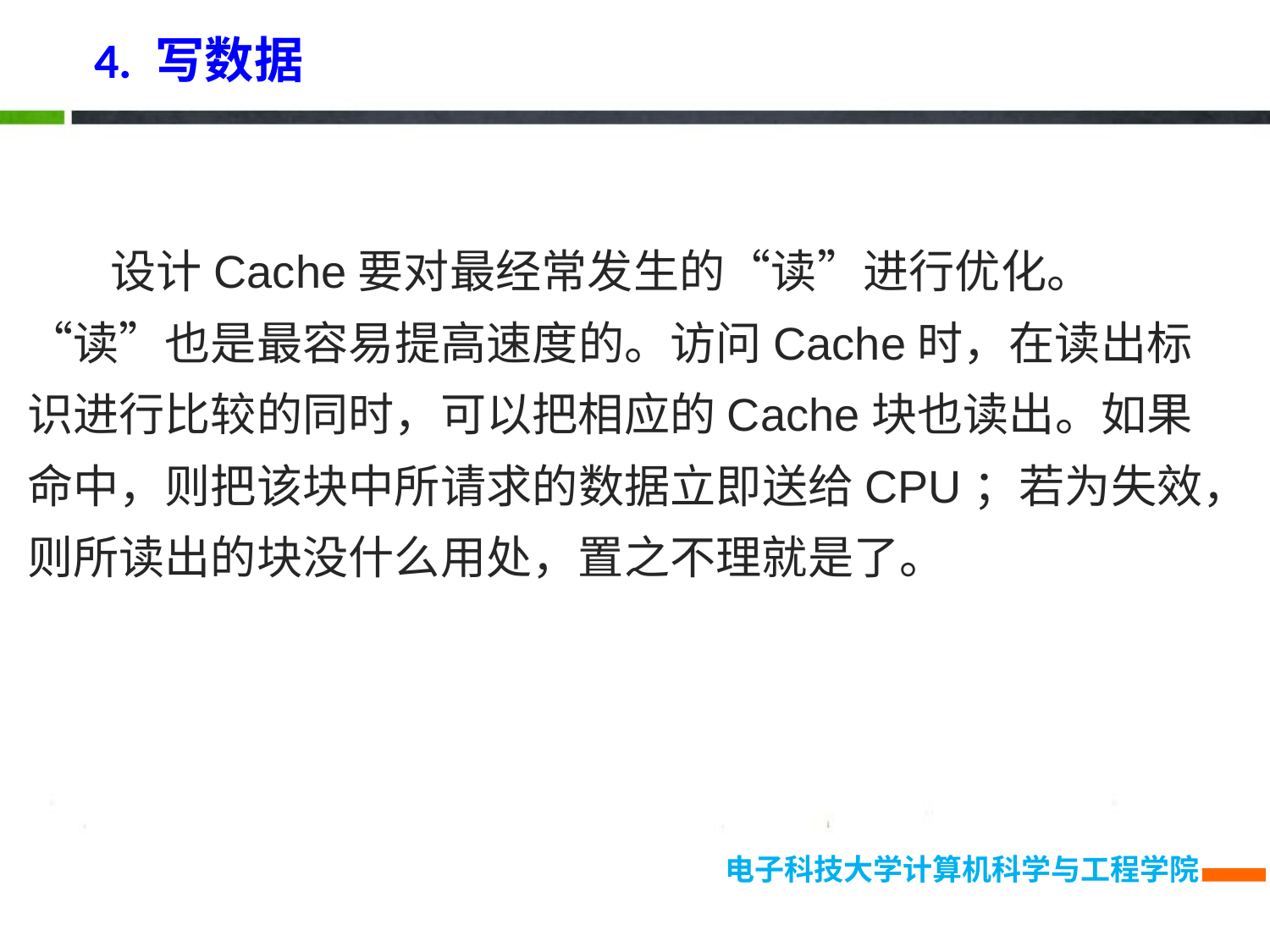

4. 写数据
       设计Cache要对最经常发生的“读”进行优化。 “读”也是最容易提高速度的。访问Cache时，在读出标识进行比较的同时，可以把相应的Cache块也读出。如果命中，则把该块中所请求的数据立即送给CPU；若为失效，则所读出的块没什么用处，置之不理就是了。
41